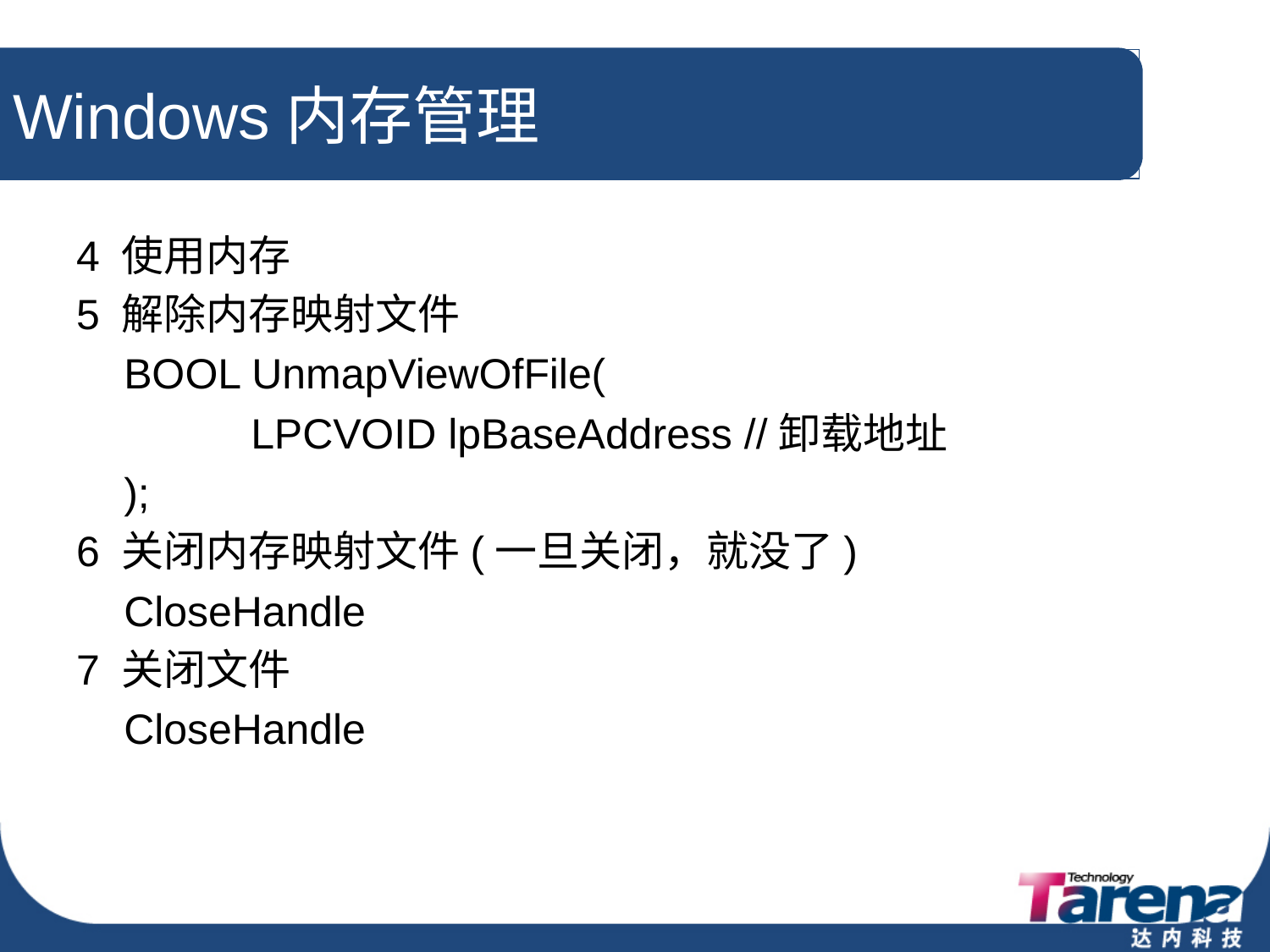

# Windows内存管理
4 使用内存
5 解除内存映射文件
	BOOL UnmapViewOfFile(
		LPCVOID lpBaseAddress //卸载地址
	);
6 关闭内存映射文件(一旦关闭，就没了)
	CloseHandle
7 关闭文件
	CloseHandle